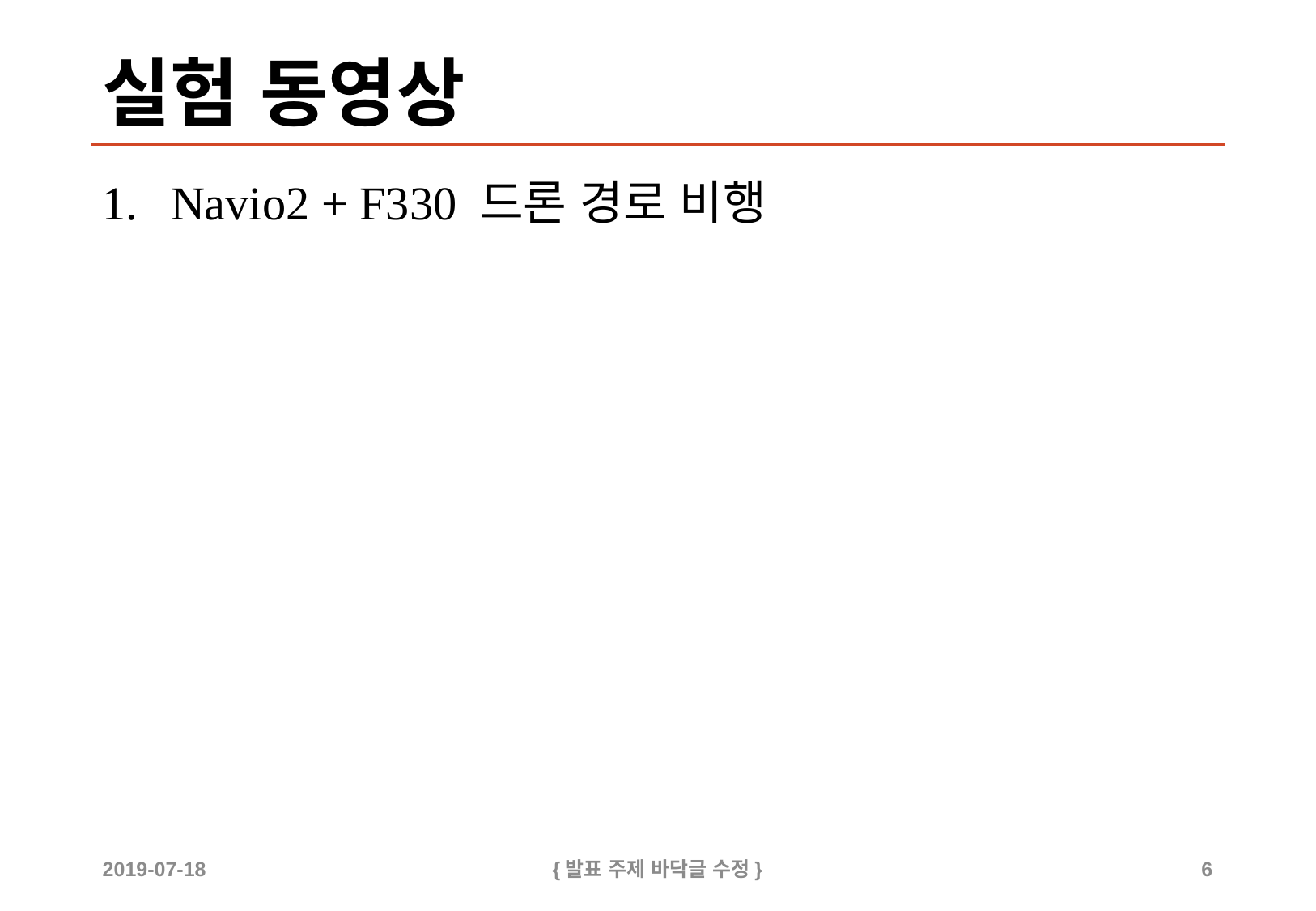

# 실험 동영상
Navio2 + F330 드론 경로 비행
2019-07-18
{발표 주제 바닥글 수정}
6